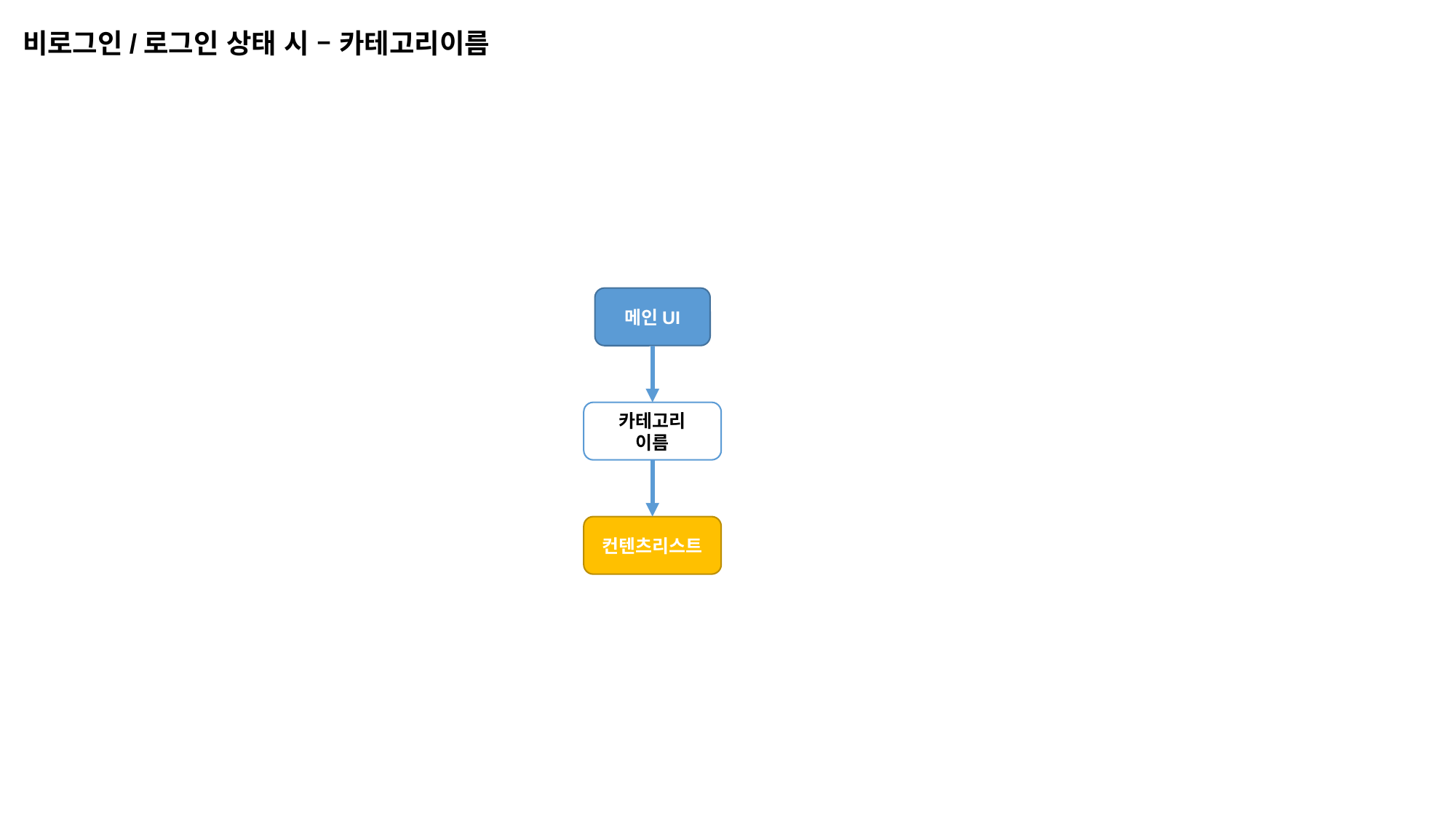

비로그인/로그인 상태 시 – 카테고리이름
메인UI
카테고리
이름
컨텐츠리스트